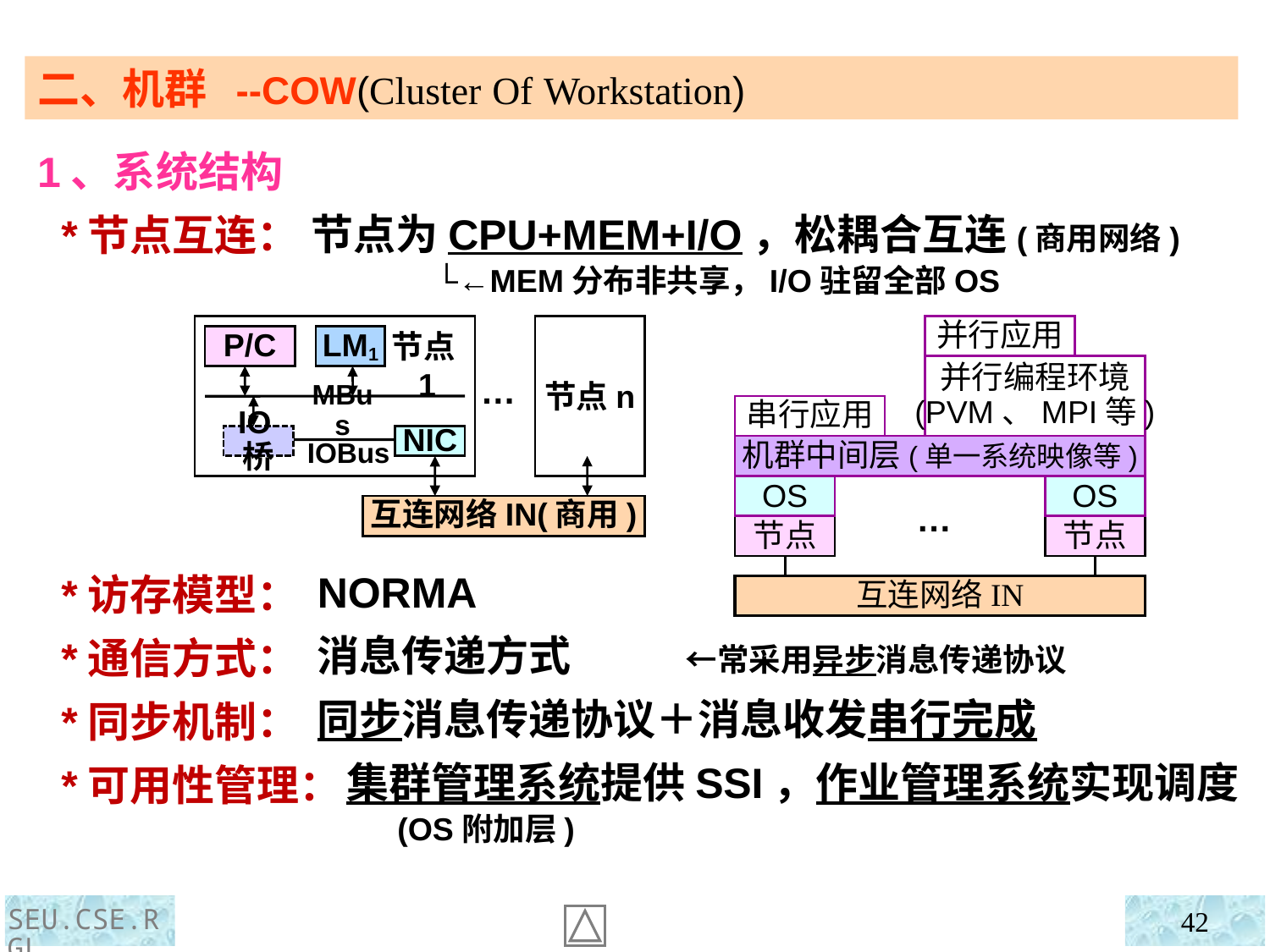

二、机群  --COW(Cluster Of Workstation)
1、系统结构
  *节点互连：

  *访存模型：
  *通信方式：
  *同步机制：
  *可用性管理：
节点为CPU+MEM+I/O，松耦合互连(商用网络)
              └←MEM分布非共享，I/O驻留全部OS
节点n

P/C
LM1
节点1

…

MBus
IO桥
NIC

IOBus

互连网络IN(商用)
并行应用
并行编程环境
(PVM、MPI等)
串行应用
机群中间层(单一系统映像等)
OS
OS
…
节点
节点
互连网络IN
NORMA
消息传递方式            ←常采用异步消息传递协议
同步消息传递协议＋消息收发串行完成
  集群管理系统提供SSI，作业管理系统实现调度
         (OS附加层)
SEU.CSE.RGL
42